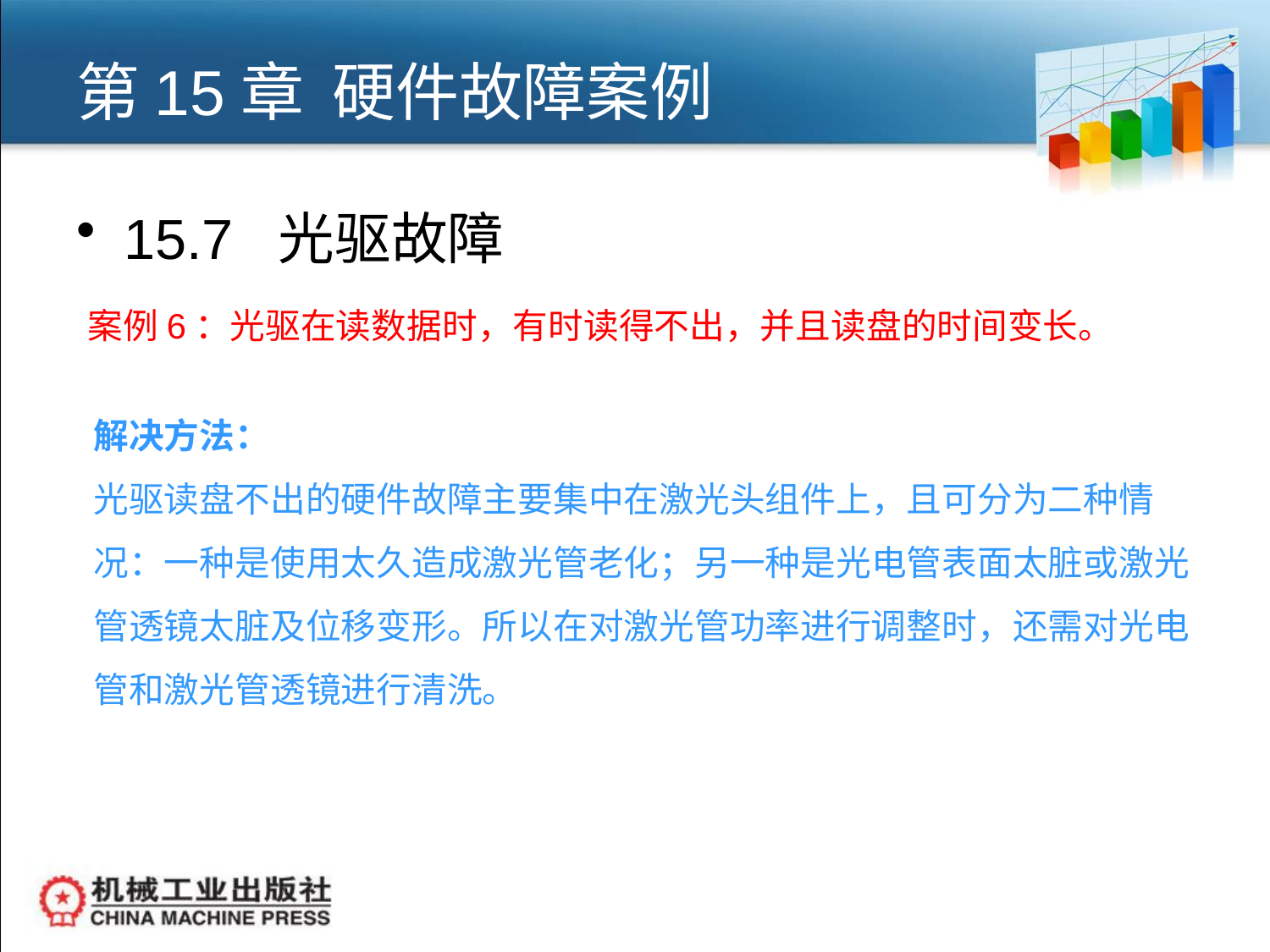

# 第15章  硬件故障案例
15.7  光驱故障
案例6：光驱在读数据时，有时读得不出，并且读盘的时间变长。
解决方法：
光驱读盘不出的硬件故障主要集中在激光头组件上，且可分为二种情况：一种是使用太久造成激光管老化；另一种是光电管表面太脏或激光管透镜太脏及位移变形。所以在对激光管功率进行调整时，还需对光电管和激光管透镜进行清洗。